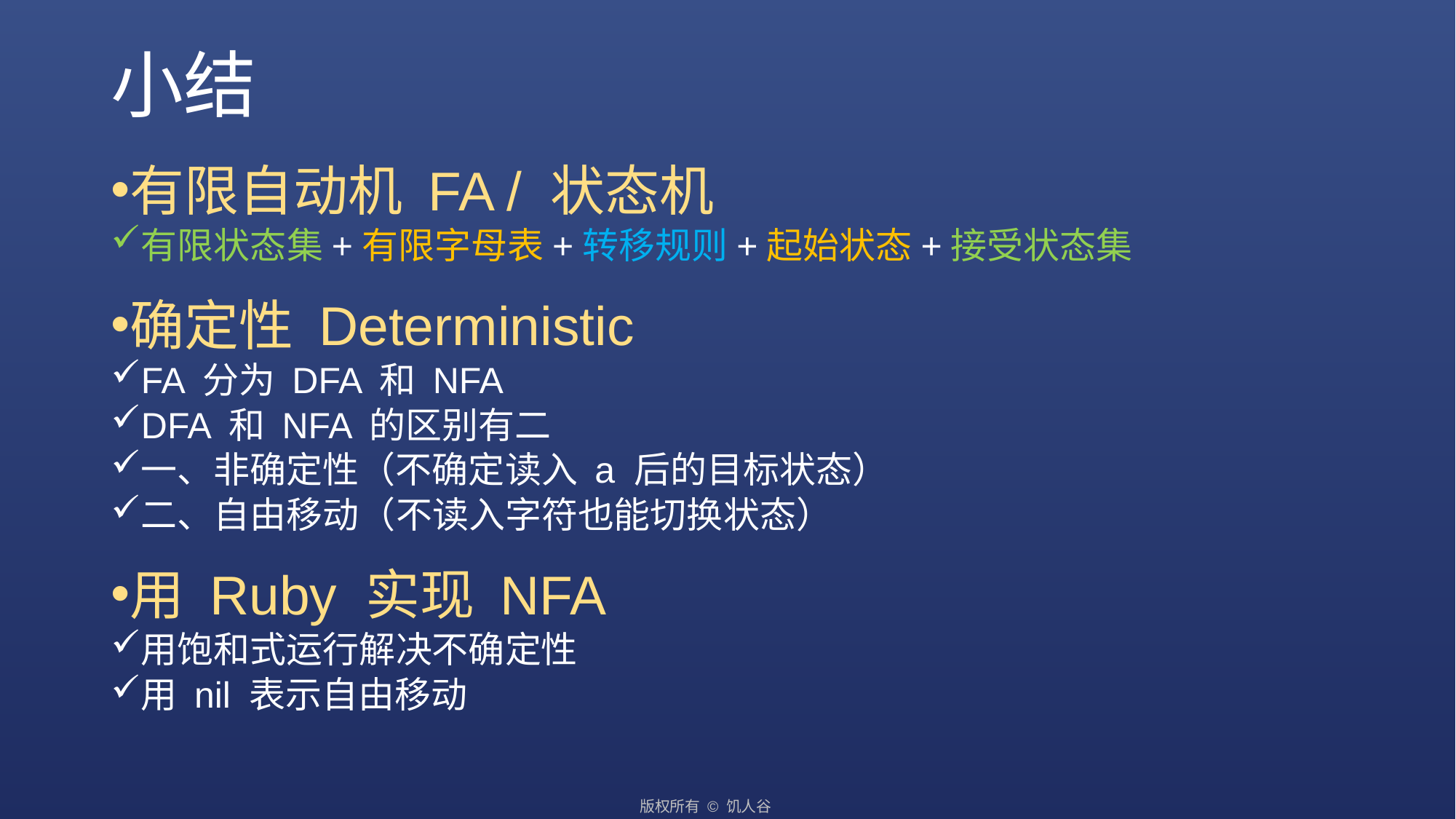

# 小结
有限自动机 FA / 状态机
有限状态集+有限字母表+转移规则+起始状态+接受状态集
确定性 Deterministic
FA 分为 DFA 和 NFA
DFA 和 NFA 的区别有二
一、非确定性（不确定读入 a 后的目标状态）
二、自由移动（不读入字符也能切换状态）
用 Ruby 实现 NFA
用饱和式运行解决不确定性
用 nil 表示自由移动